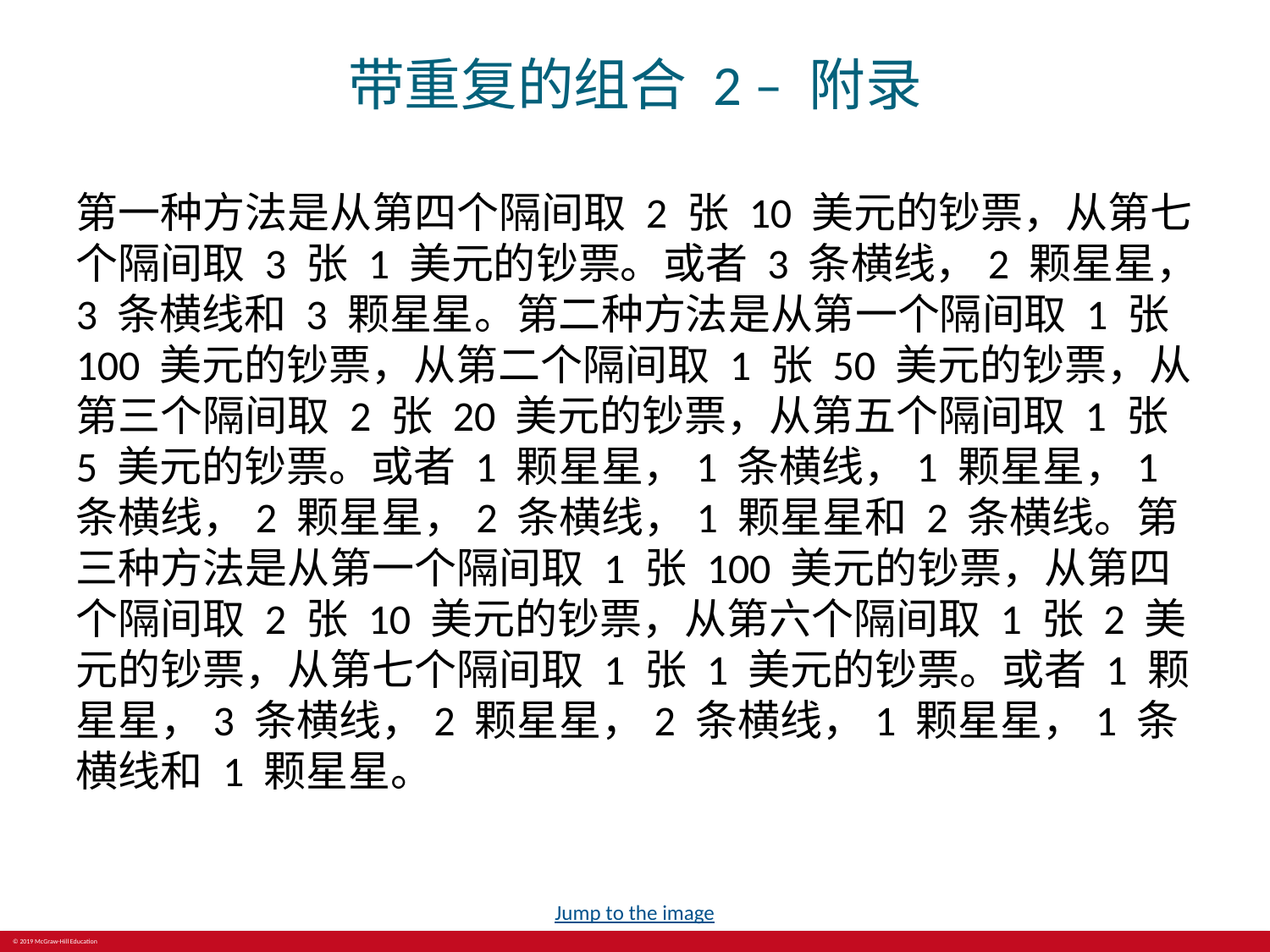

# 带重复的组合 2 – 附录
第一种方法是从第四个隔间取 2 张 10 美元的钞票，从第七个隔间取 3 张 1 美元的钞票。或者 3 条横线，2 颗星星，3 条横线和 3 颗星星。第二种方法是从第一个隔间取 1 张 100 美元的钞票，从第二个隔间取 1 张 50 美元的钞票，从第三个隔间取 2 张 20 美元的钞票，从第五个隔间取 1 张 5 美元的钞票。或者 1 颗星星，1 条横线，1 颗星星，1 条横线，2 颗星星，2 条横线，1 颗星星和 2 条横线。第三种方法是从第一个隔间取 1 张 100 美元的钞票，从第四个隔间取 2 张 10 美元的钞票，从第六个隔间取 1 张 2 美元的钞票，从第七个隔间取 1 张 1 美元的钞票。或者 1 颗星星，3 条横线，2 颗星星，2 条横线，1 颗星星，1 条横线和 1 颗星星。
Jump to the image